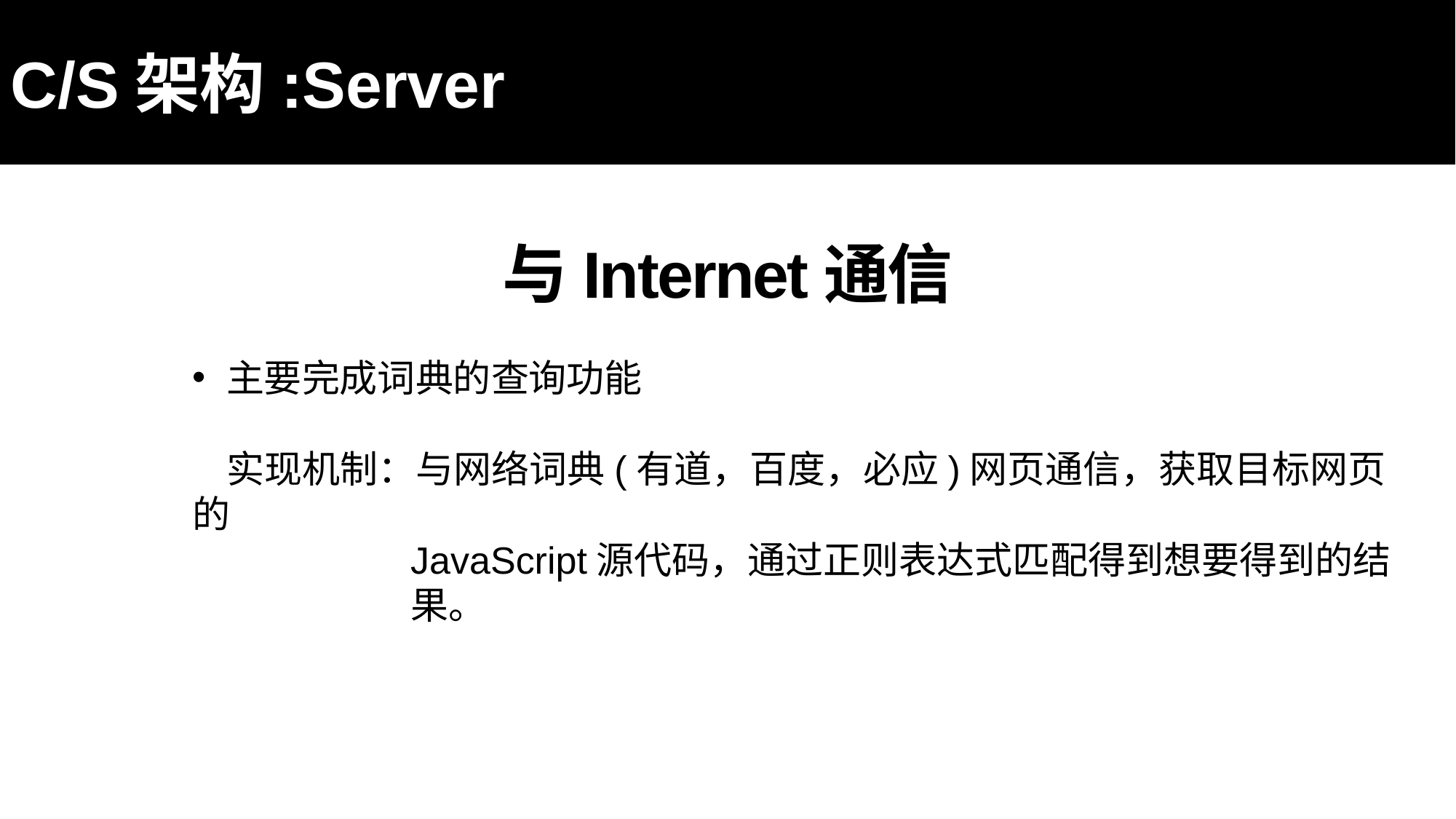

C/S架构:Server
与Internet通信
主要完成词典的查询功能

   实现机制：与网络词典(有道，百度，必应)网页通信，获取目标网页的
		JavaScript源代码，通过正则表达式匹配得到想要得到的结			果。